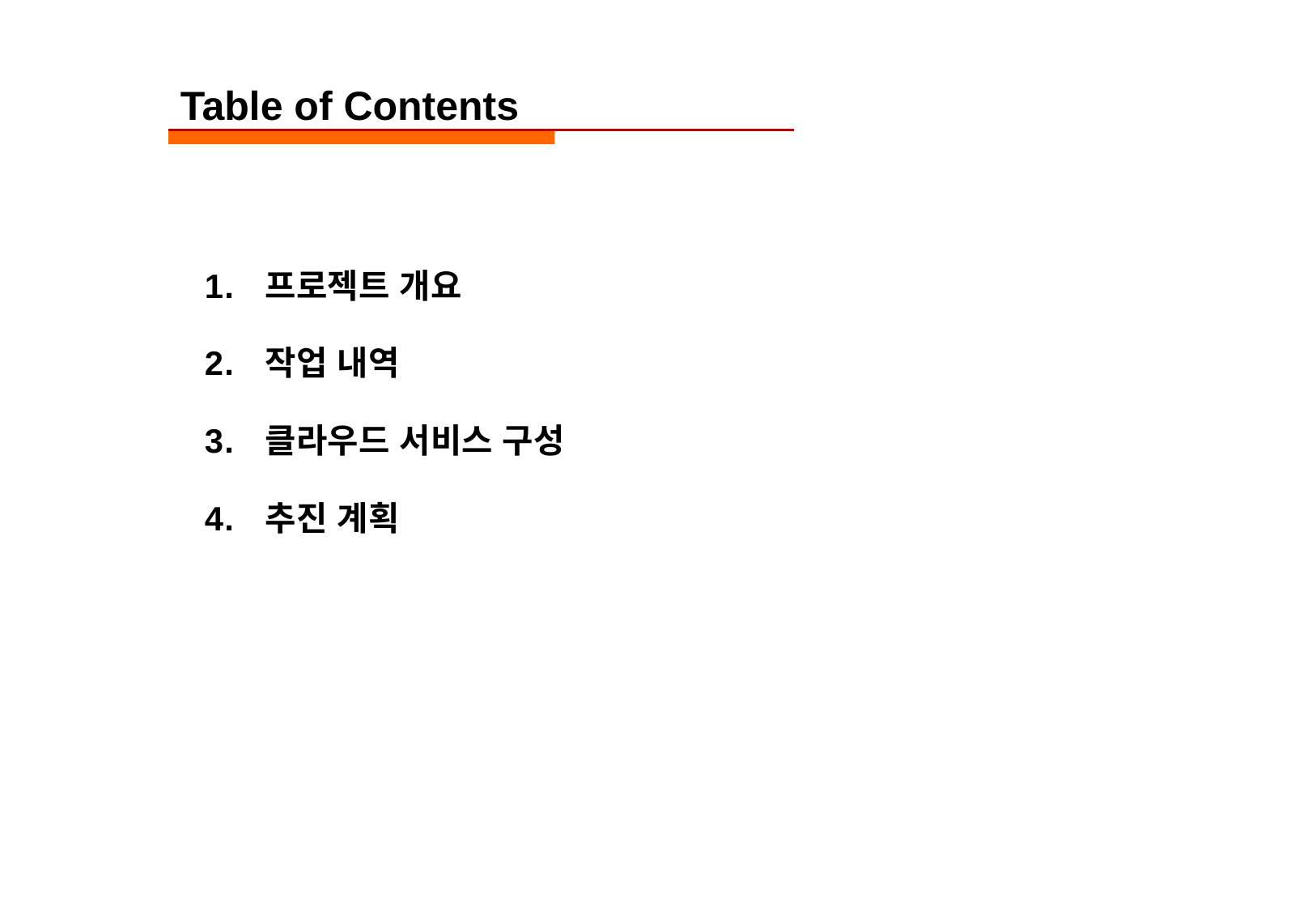

Table of Contents

프로젝트 개요
작업 내역
클라우드 서비스 구성
추진 계획